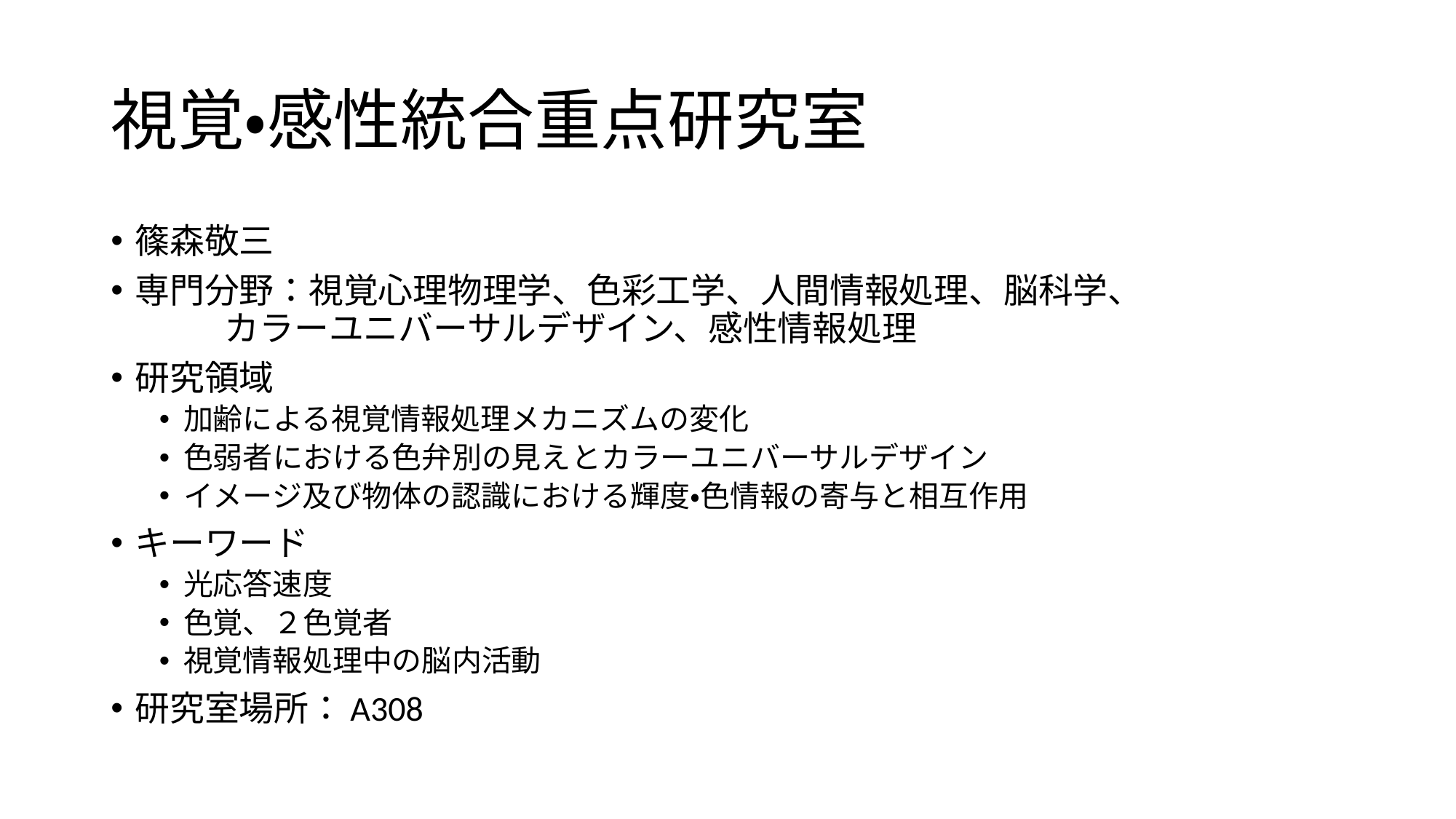

# 視覚・感性統合重点研究室
篠森敬三
専門分野：視覚心理物理学、色彩工学、人間情報処理、脳科学、
		カラーユニバーサルデザイン、感性情報処理
研究領域
加齢による視覚情報処理メカニズムの変化
色弱者における色弁別の見えとカラーユニバーサルデザイン
イメージ及び物体の認識における輝度・色情報の寄与と相互作用
キーワード
光応答速度
色覚、２色覚者
視覚情報処理中の脳内活動
研究室場所：A308